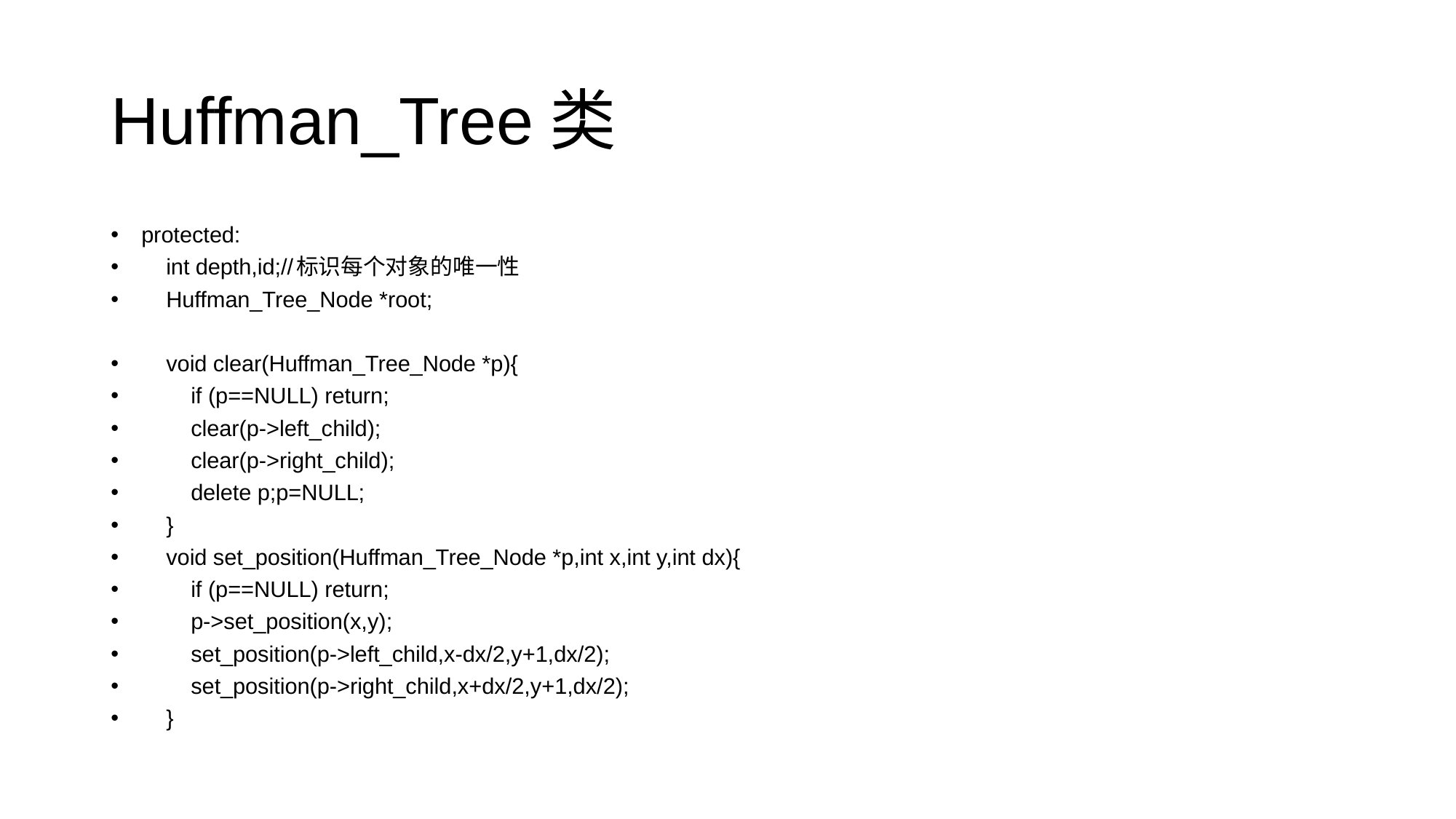

# Huffman_Tree类
protected:
    int depth,id;//标识每个对象的唯一性
    Huffman_Tree_Node *root;

    void clear(Huffman_Tree_Node *p){
        if (p==NULL) return;
        clear(p->left_child);
        clear(p->right_child);
        delete p;p=NULL;
    }
    void set_position(Huffman_Tree_Node *p,int x,int y,int dx){
        if (p==NULL) return;
        p->set_position(x,y);
        set_position(p->left_child,x-dx/2,y+1,dx/2);
        set_position(p->right_child,x+dx/2,y+1,dx/2);
    }